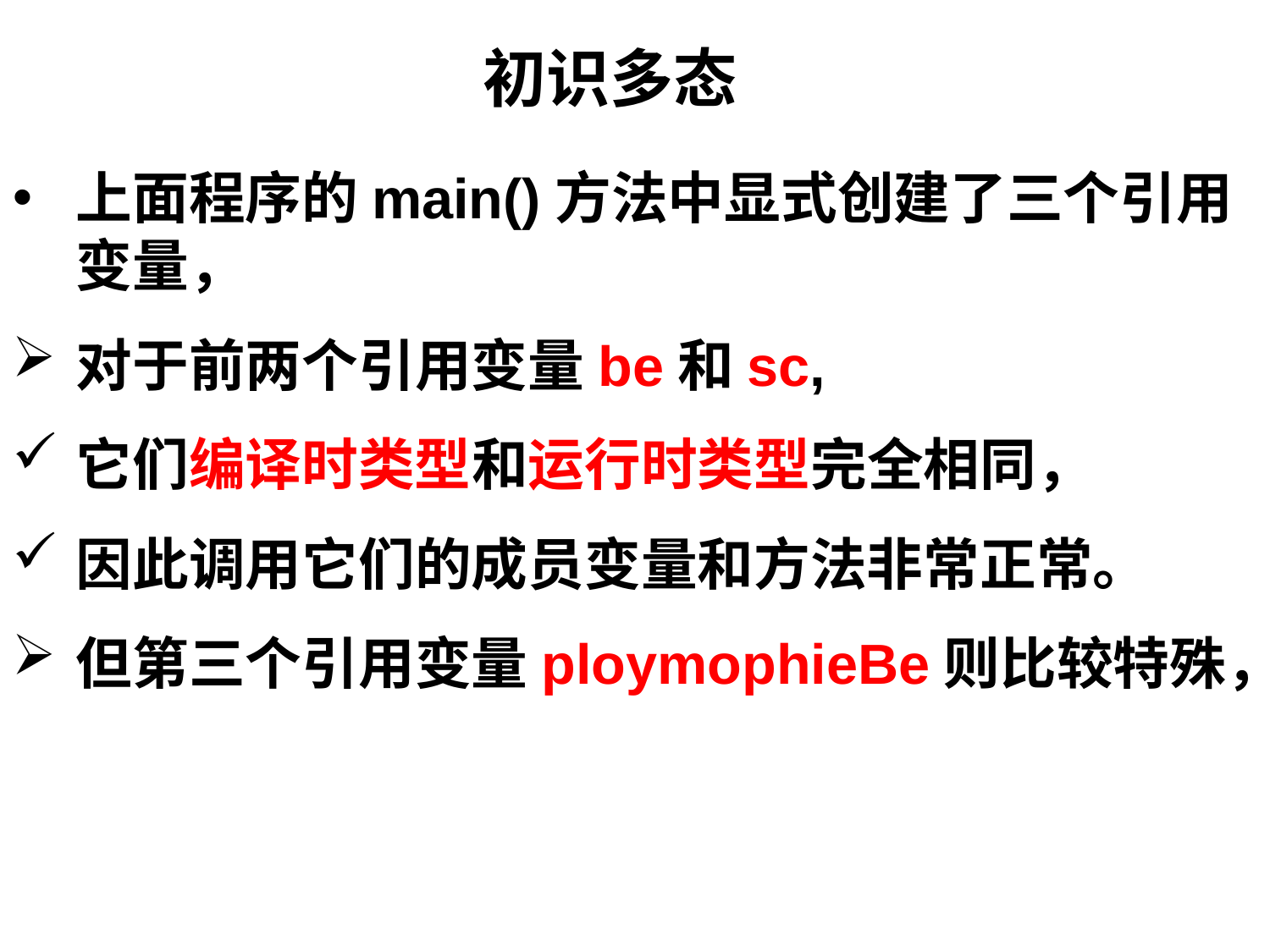

初识多态
上面程序的main()方法中显式创建了三个引用变量，
对于前两个引用变量be和sc,
它们编译时类型和运行时类型完全相同，
因此调用它们的成员变量和方法非常正常。
但第三个引用变量ploymophieBe则比较特殊，